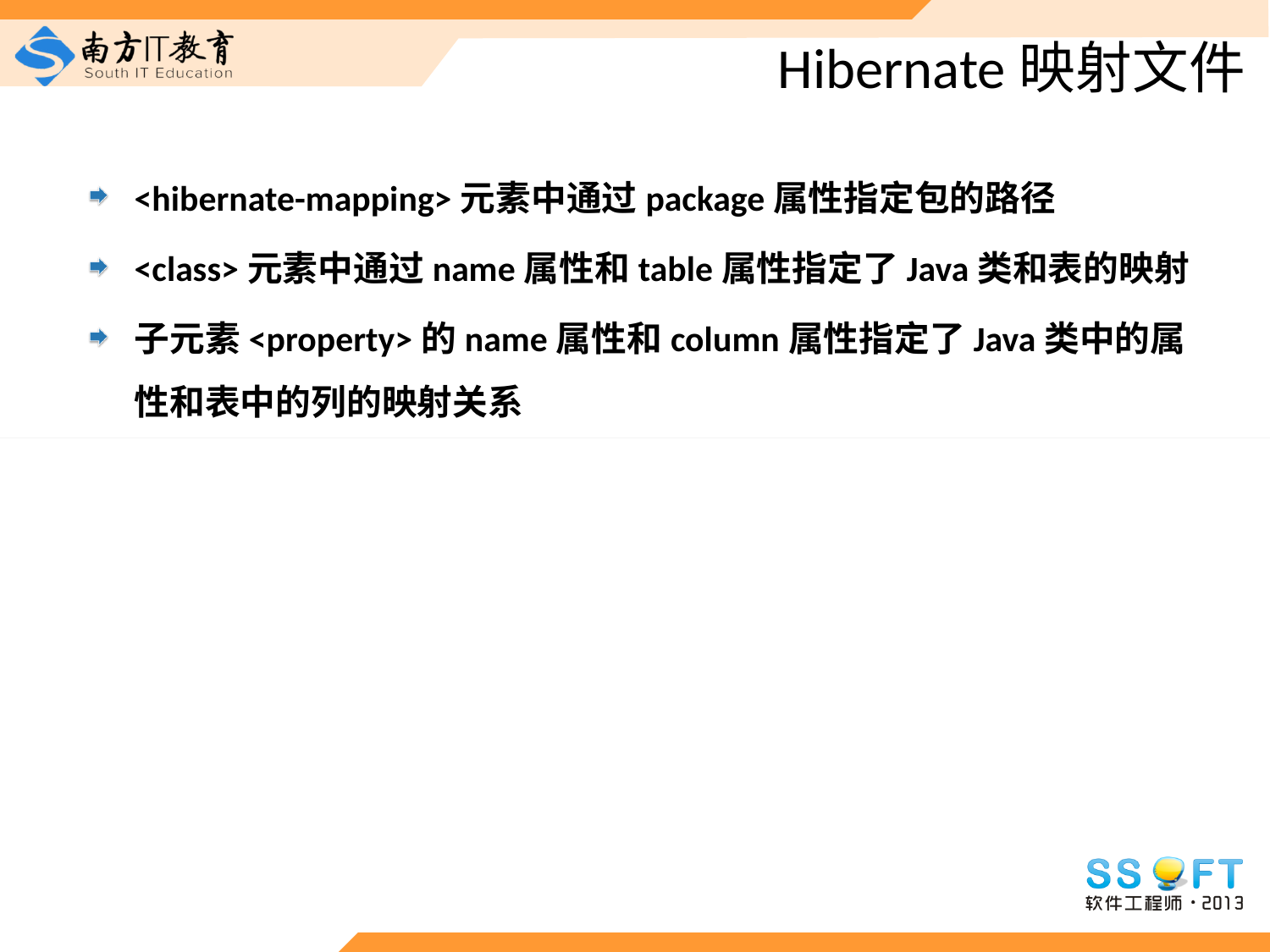

# Hibernate映射文件
<hibernate-mapping>元素中通过package属性指定包的路径
<class>元素中通过name属性和table属性指定了Java类和表的映射
子元素<property>的name属性和column属性指定了Java类中的属性和表中的列的映射关系